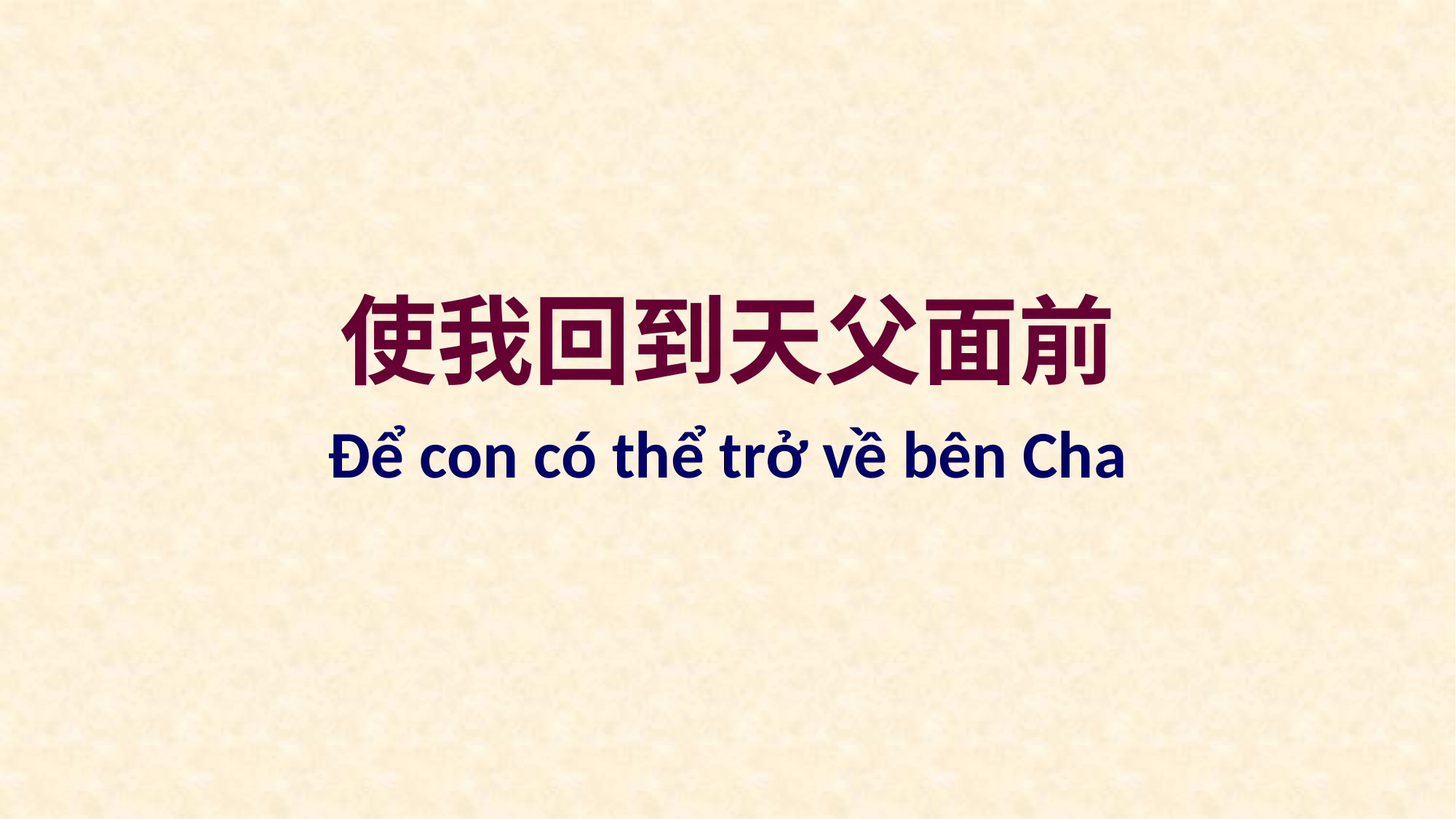

使我回到天父面前
Để con có thể trở về bên Cha